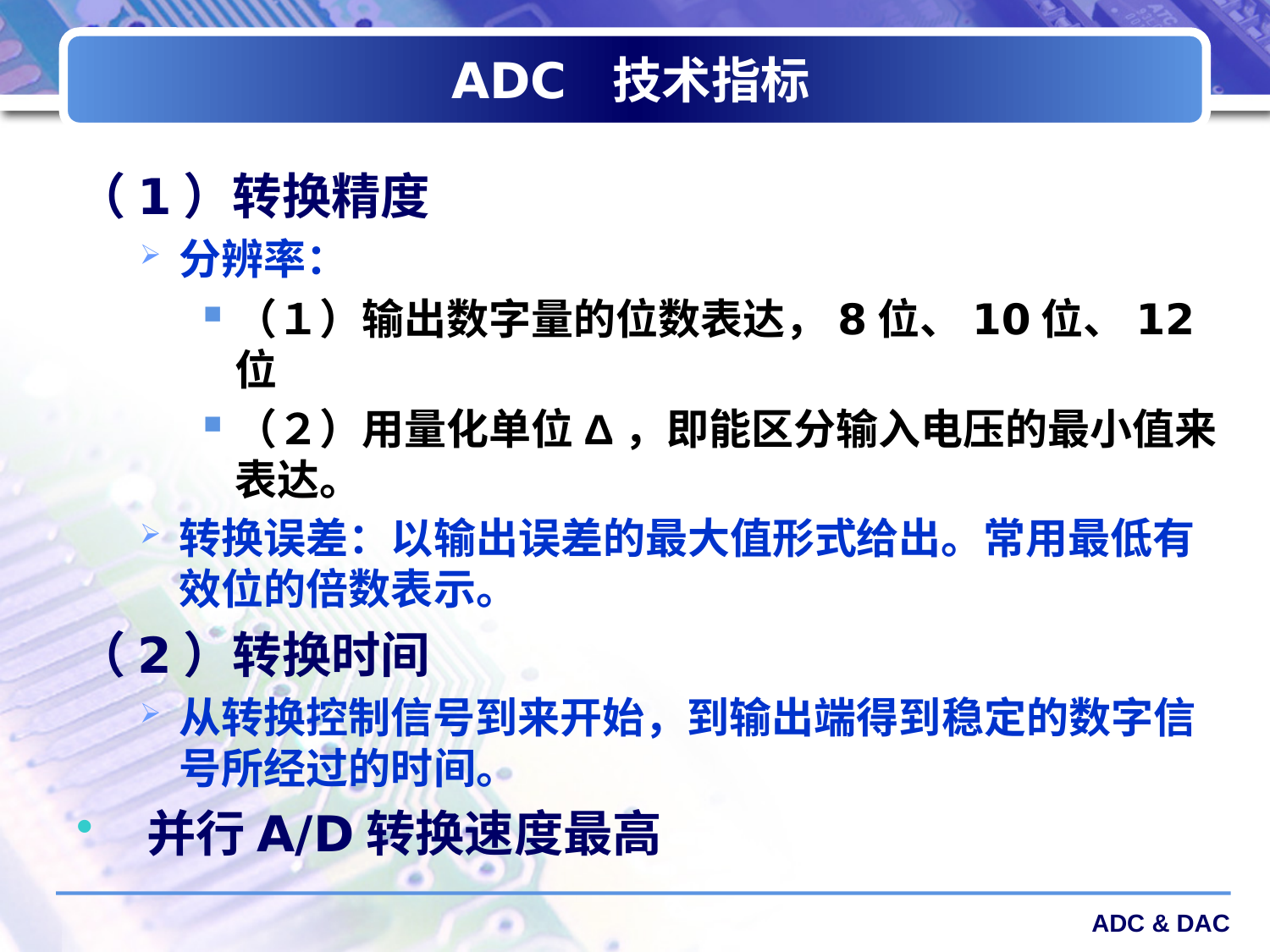

# ADC  技术指标
（1）转换精度
分辨率：
（１）输出数字量的位数表达，8位、10位、12位
（２）用量化单位Δ，即能区分输入电压的最小值来表达。
转换误差：以输出误差的最大值形式给出。常用最低有效位的倍数表示。
（2）转换时间
从转换控制信号到来开始，到输出端得到稳定的数字信号所经过的时间。
 并行A/D转换速度最高